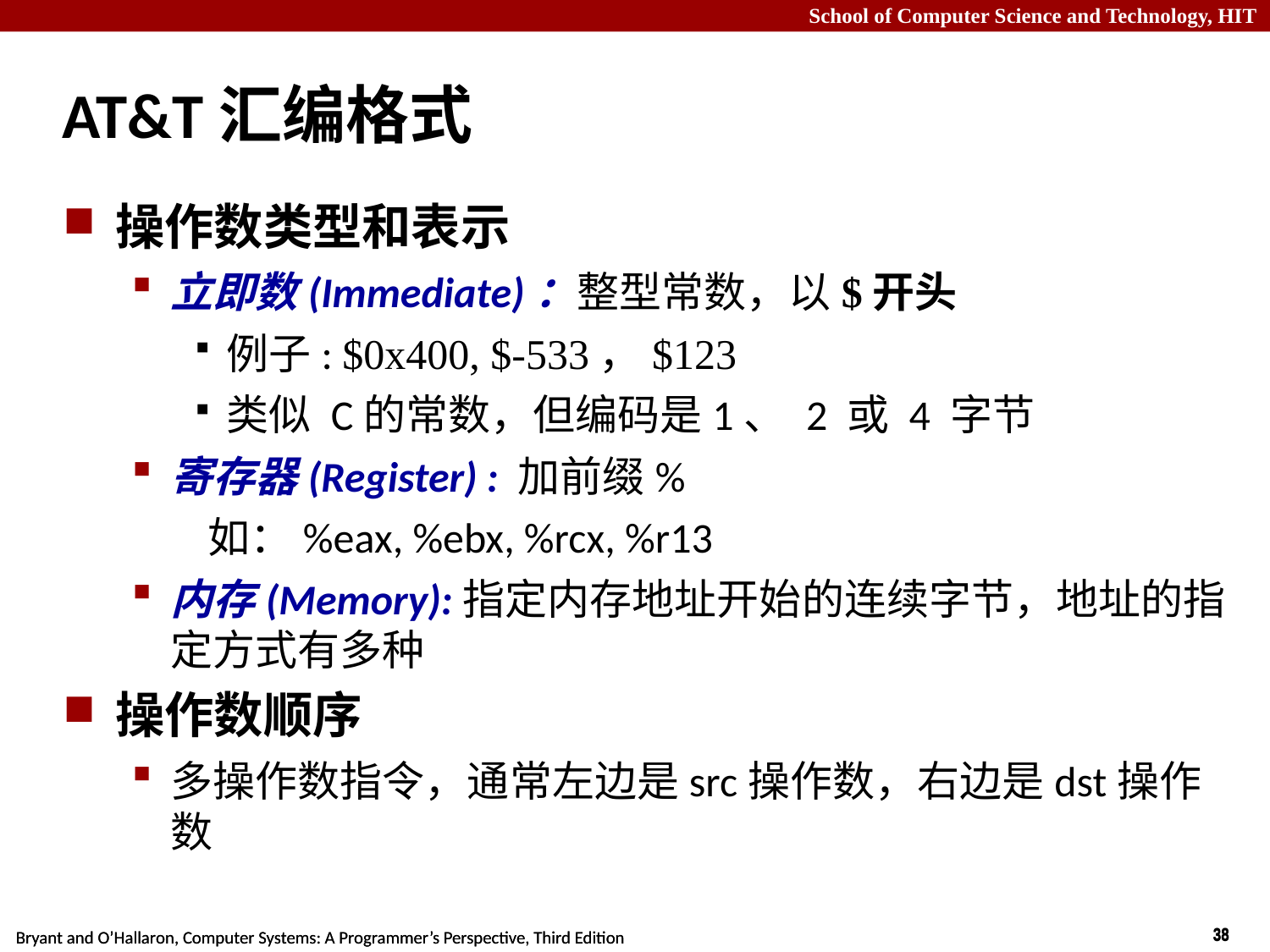

# AT&T汇编格式
操作数类型和表示
立即数(Immediate)：整型常数，以$开头
例子: $0x400, $-533，$123
类似 C的常数，但编码是1、 2 或 4 字节
寄存器(Register) : 加前缀%
       如：%eax, %ebx, %rcx, %r13
内存(Memory):指定内存地址开始的连续字节，地址的指定方式有多种
操作数顺序
多操作数指令，通常左边是src操作数，右边是dst操作数